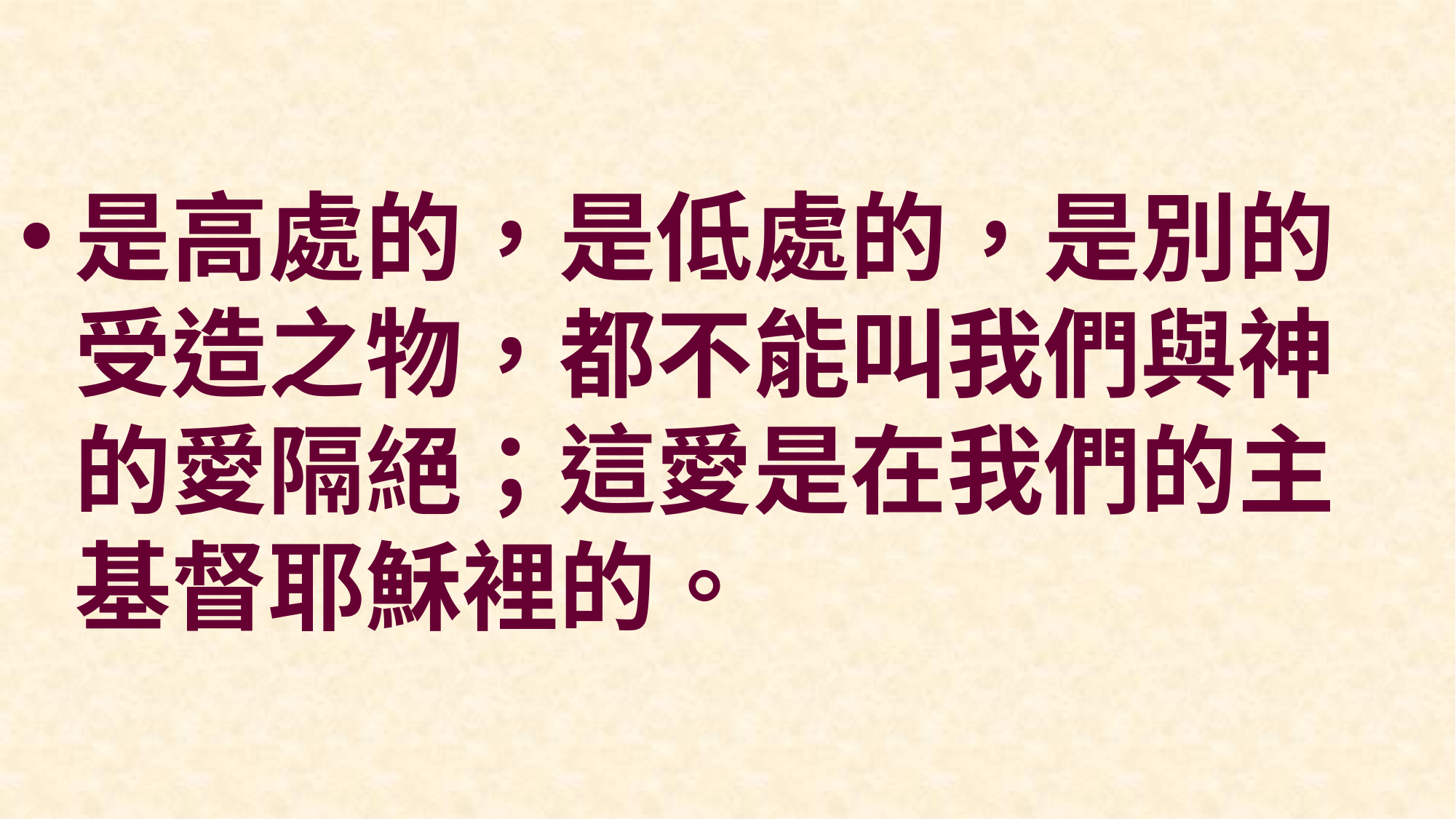

是高處的，是低處的，是別的受造之物，都不能叫我們與神的愛隔絕；這愛是在我們的主基督耶穌裡的。